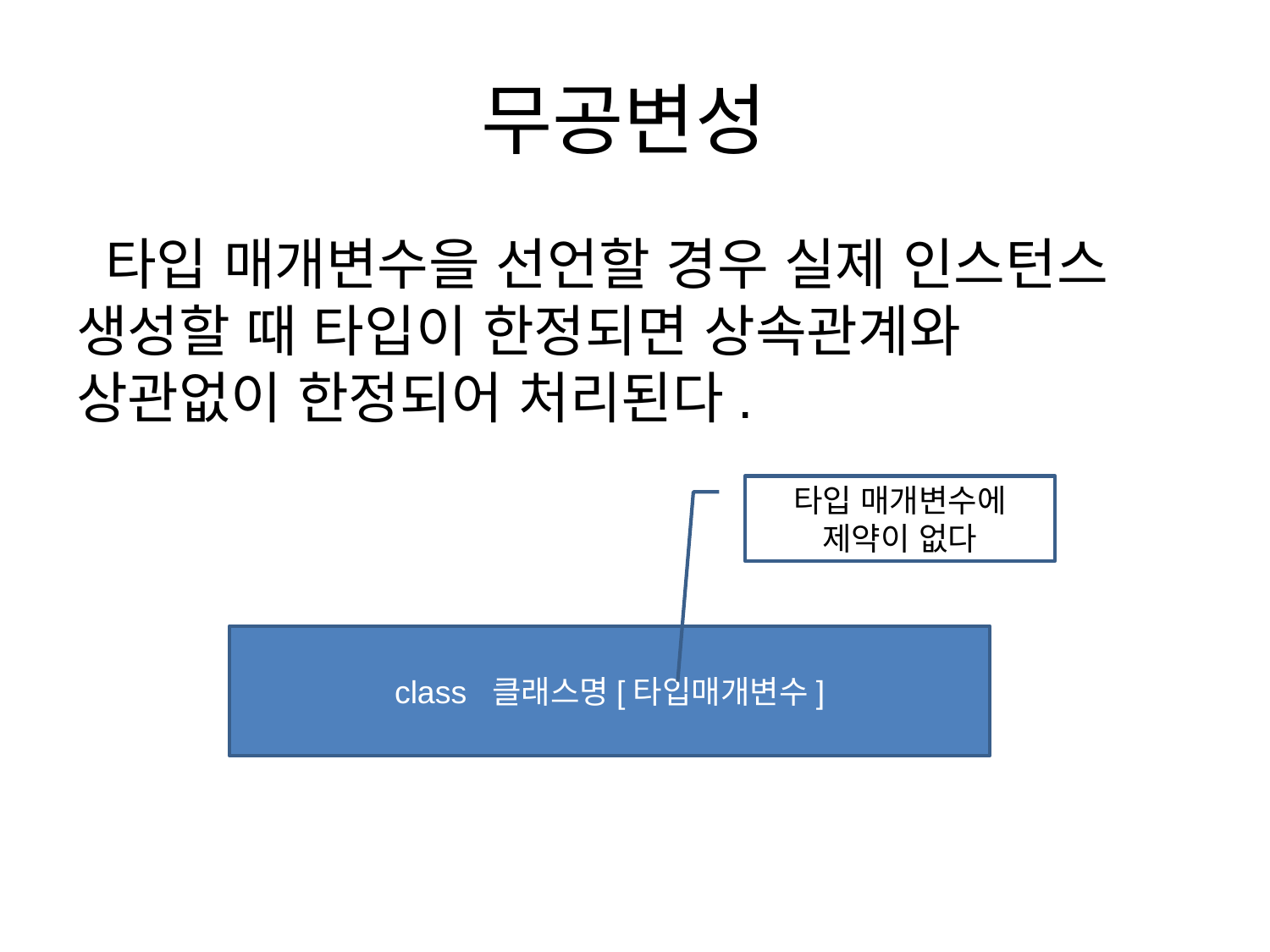

# 무공변성
 타입 매개변수을 선언할 경우 실제 인스턴스 생성할 때 타입이 한정되면 상속관계와 상관없이 한정되어 처리된다.
타입 매개변수에 제약이 없다
 class  클래스명[타입매개변수]